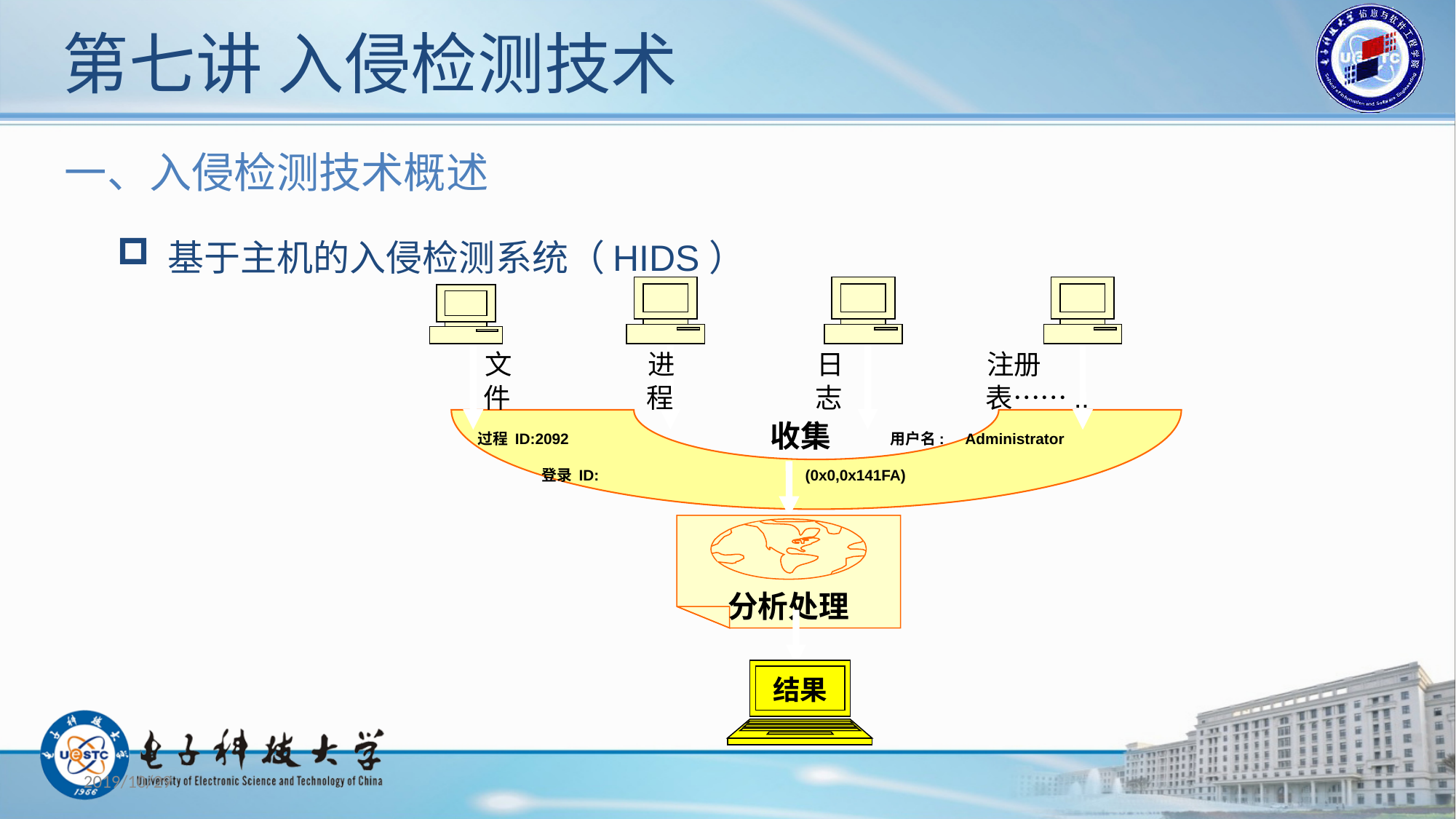

# 第七讲 入侵检测技术
一、入侵检测技术概述
 基于主机的入侵检测系统（HIDS）

 文                      进                       日                       注册
 件                      程                       志                       表……..

	过程 ID:2092                                                                            用户名:     Administrator

                                                 登录 ID:		(0x0,0x141FA)
收集

分析处理

结果
2019/10/29